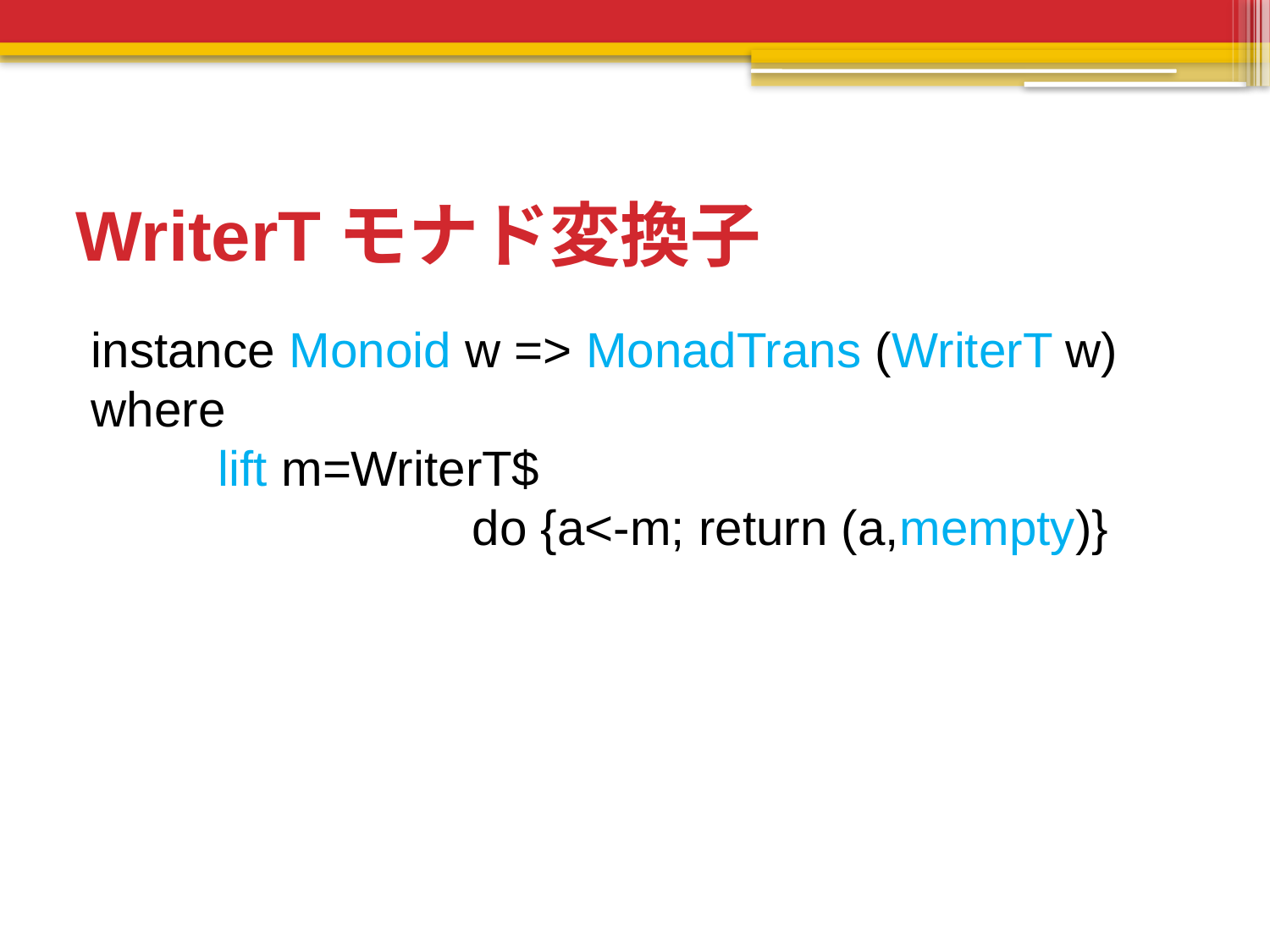

# WriterTモナド変換子
instance Monoid w => MonadTrans (WriterT w) where
	lift m=WriterT$
			do {a<-m; return (a,mempty)}